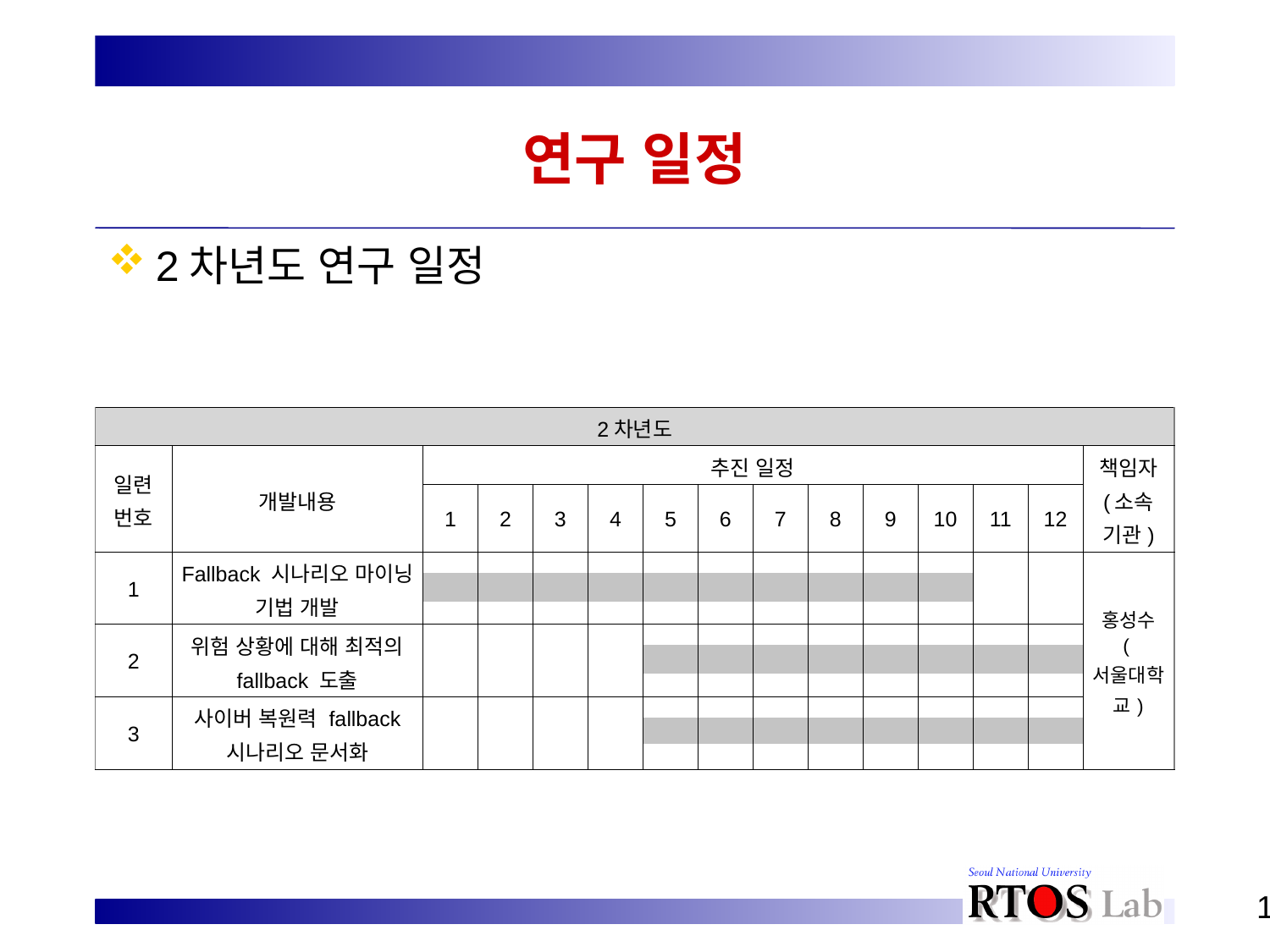

# 연구 일정
2차년도 연구 일정
| 2차년도 |  |  |  |  |  |  |  |  |  |  |  |  |  |  |  |  |  |  |  |  |  |  |  |  |  |  |
| --- | --- | --- | --- | --- | --- | --- | --- | --- | --- | --- | --- | --- | --- | --- | --- | --- | --- | --- | --- | --- | --- | --- | --- | --- | --- | --- |
| 일련 번호 | 개발내용 | 추진 일정 |  |  |  |  |  |  |  |  |  |  |  |  |  |  |  |  |  |  |  |  |  |  |  | 책임자 (소속 기관) |
|  |  | 1 |  | 2 |  | 3 |  | 4 |  | 5 |  | 6 |  | 7 |  | 8 |  | 9 |  | 10 |  | 11 |  | 12 |  |  |
| 1 | Fallback 시나리오 마이닝 기법 개발 |  |  |  |  |  |  |  |  |  |  |  |  |  |  |  |  |  |  |  |  |  |  |  |  | 홍성수 (서울대학교) |
|  |  |  |  |  |  |  |  |  |  |  |  |  |  |  |  |  |  |  |  |  |  |  |  |  |  |  |
|  |  |  |  |  |  |  |  |  |  |  |  |  |  |  |  |  |  |  |  |  |  |  |  |  |  |  |
| 2 | 위험 상황에 대해 최적의 fallback 도출 |  |  |  |  |  |  |  |  |  |  |  |  |  |  |  |  |  |  |  |  |  |  |  |  |  |
|  |  |  |  |  |  |  |  |  |  |  |  |  |  |  |  |  |  |  |  |  |  |  |  |  |  |  |
|  |  |  |  |  |  |  |  |  |  |  |  |  |  |  |  |  |  |  |  |  |  |  |  |  |  |  |
| 3 | 사이버 복원력 fallback 시나리오 문서화 |  |  |  |  |  |  |  |  |  |  |  |  |  |  |  |  |  |  |  |  |  |  |  |  |  |
|  |  |  |  |  |  |  |  |  |  |  |  |  |  |  |  |  |  |  |  |  |  |  |  |  |  |  |
|  |  |  |  |  |  |  |  |  |  |  |  |  |  |  |  |  |  |  |  |  |  |  |  |  |  |  |